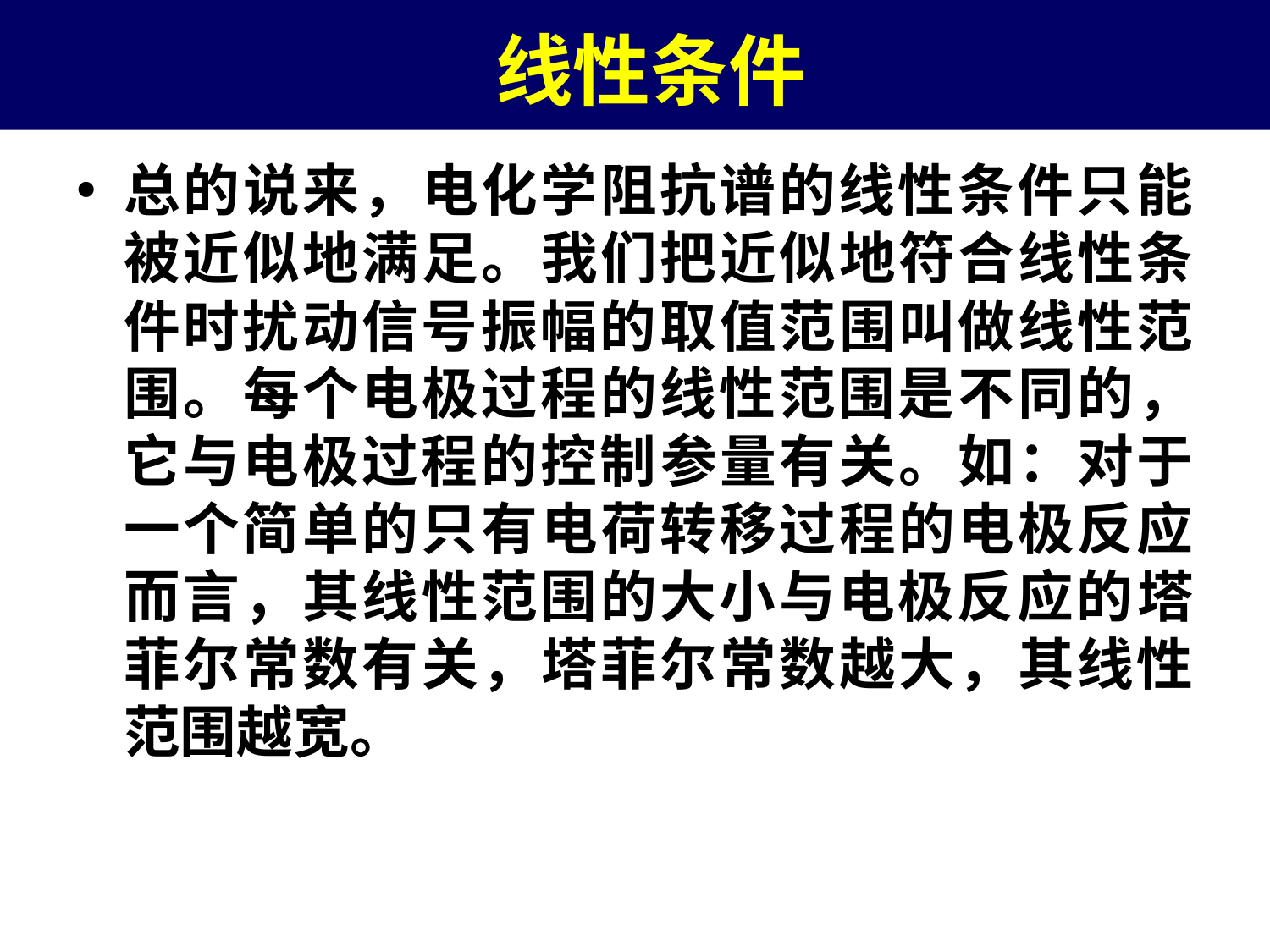

# 线性条件
总的说来，电化学阻抗谱的线性条件只能被近似地满足。我们把近似地符合线性条件时扰动信号振幅的取值范围叫做线性范围。每个电极过程的线性范围是不同的，它与电极过程的控制参量有关。如：对于一个简单的只有电荷转移过程的电极反应而言，其线性范围的大小与电极反应的塔菲尔常数有关，塔菲尔常数越大，其线性范围越宽。